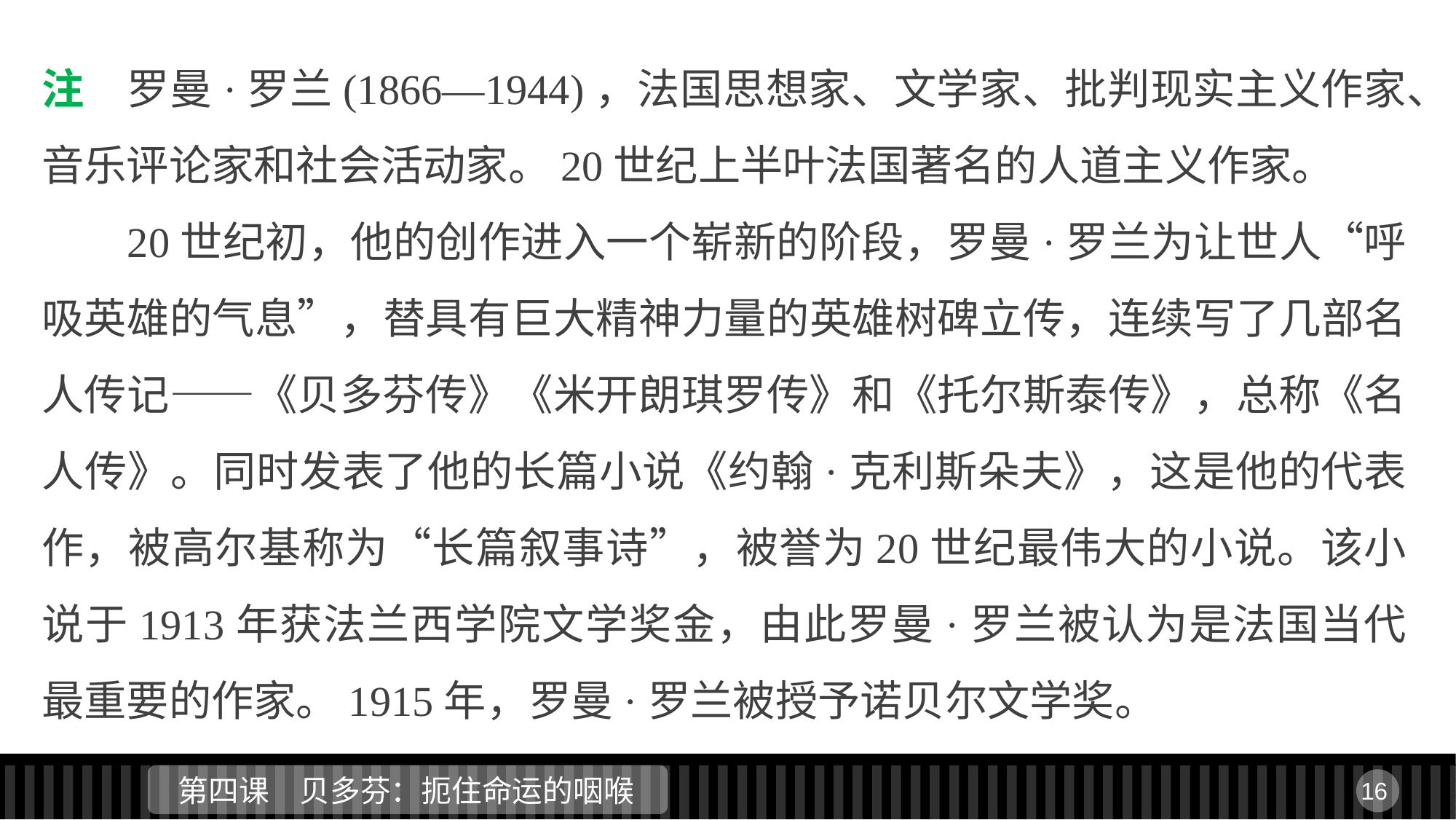

注　罗曼·罗兰(1866—1944)，法国思想家、文学家、批判现实主义作家、音乐评论家和社会活动家。20世纪上半叶法国著名的人道主义作家。
        20世纪初，他的创作进入一个崭新的阶段，罗曼·罗兰为让世人“呼吸英雄的气息”，替具有巨大精神力量的英雄树碑立传，连续写了几部名人传记——《贝多芬传》《米开朗琪罗传》和《托尔斯泰传》，总称《名人传》。同时发表了他的长篇小说《约翰·克利斯朵夫》，这是他的代表作，被高尔基称为“长篇叙事诗”，被誉为20世纪最伟大的小说。该小说于1913年获法兰西学院文学奖金，由此罗曼·罗兰被认为是法国当代最重要的作家。1915年，罗曼·罗兰被授予诺贝尔文学奖。